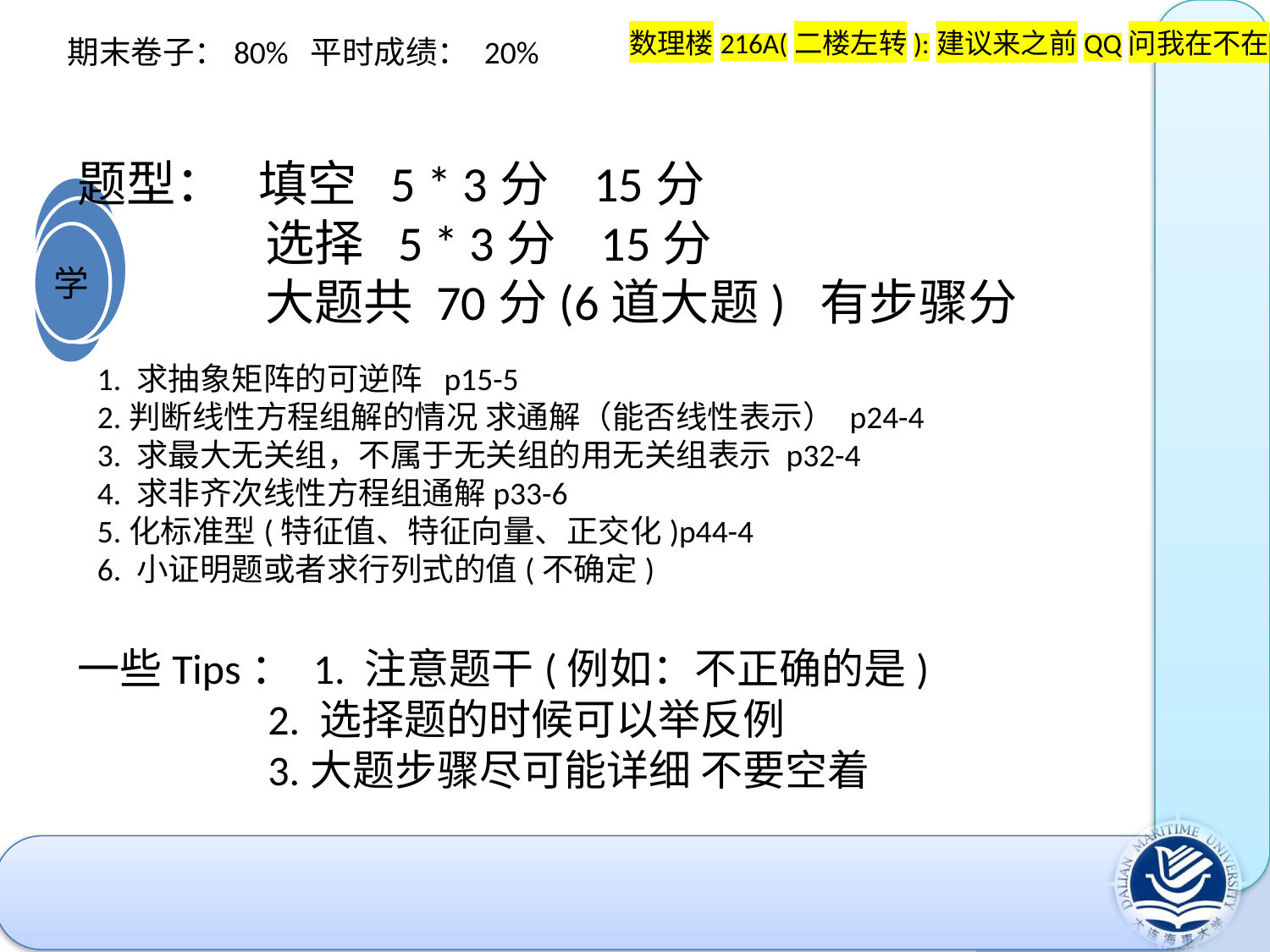

数理楼216A(二楼左转):建议来之前QQ问我在不在
期末卷子：80%  平时成绩： 20%
题型：   填空  5 * 3分   15分
                选择  5 * 3分   15分
                大题共 70分(6道大题)  有步骤分
1. 求抽象矩阵的可逆阵  p15-5
2.判断线性方程组解的情况 求通解（能否线性表示） p24-4
3. 求最大无关组，不属于无关组的用无关组表示 p32-4
4. 求非齐次线性方程组通解p33-6
5.化标准型(特征值、特征向量、正交化)p44-4
6. 小证明题或者求行列式的值(不确定)

一些Tips： 1. 注意题干(例如：不正确的是)
                    2. 选择题的时候可以举反例
                    3.大题步骤尽可能详细 不要空着